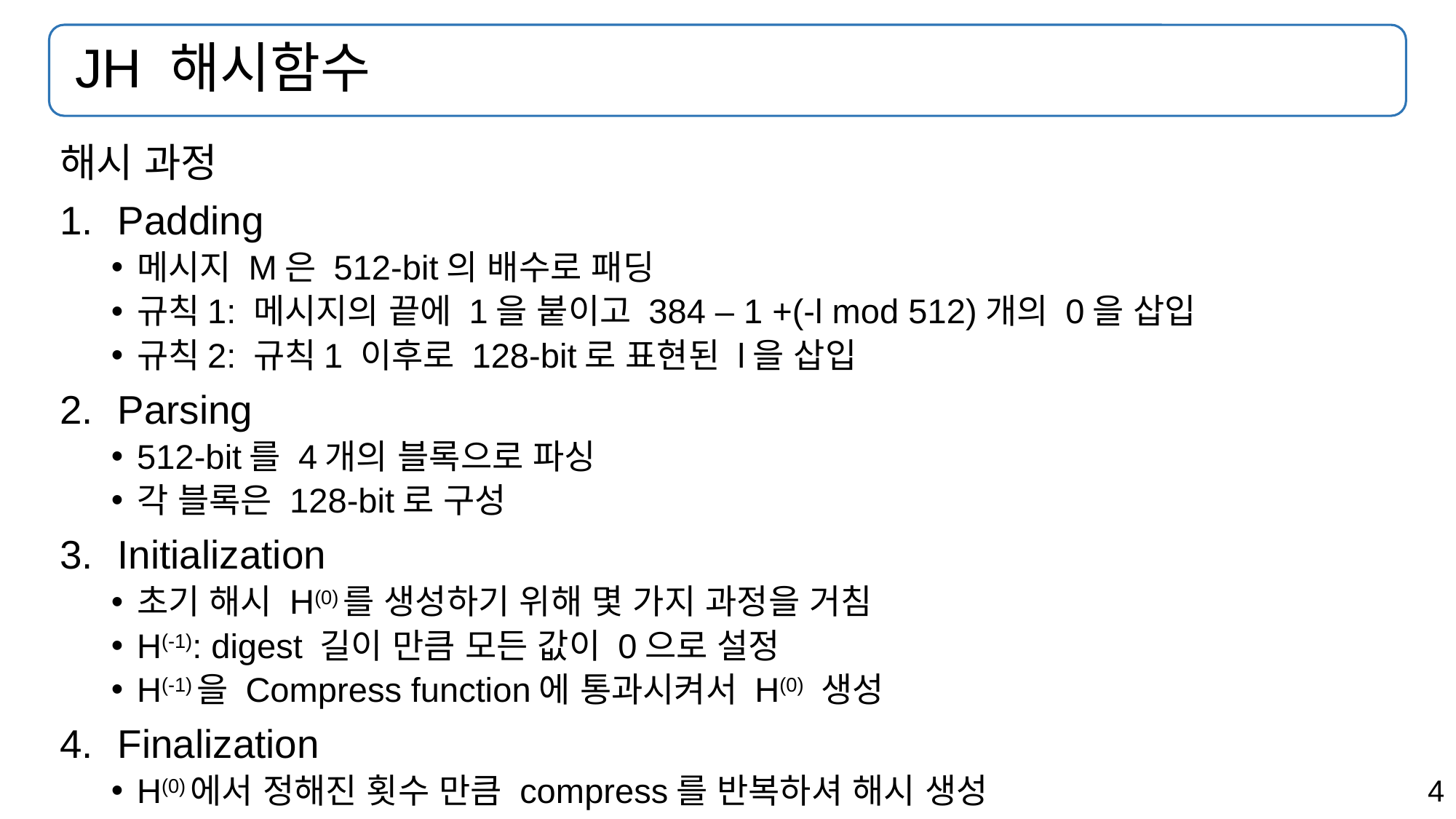

# JH 해시함수
해시 과정
Padding
메시지 M은 512-bit의 배수로 패딩
규칙1: 메시지의 끝에 1을 붙이고 384 – 1 +(-l mod 512)개의 0을 삽입
규칙2: 규칙1 이후로 128-bit로 표현된 l을 삽입
Parsing
512-bit를 4개의 블록으로 파싱
각 블록은 128-bit로 구성
Initialization
초기 해시 H(0)를 생성하기 위해 몇 가지 과정을 거침
H(-1): digest 길이 만큼 모든 값이 0으로 설정
H(-1)을 Compress function에 통과시켜서 H(0) 생성
Finalization
H(0)에서 정해진 횟수 만큼 compress를 반복하셔 해시 생성